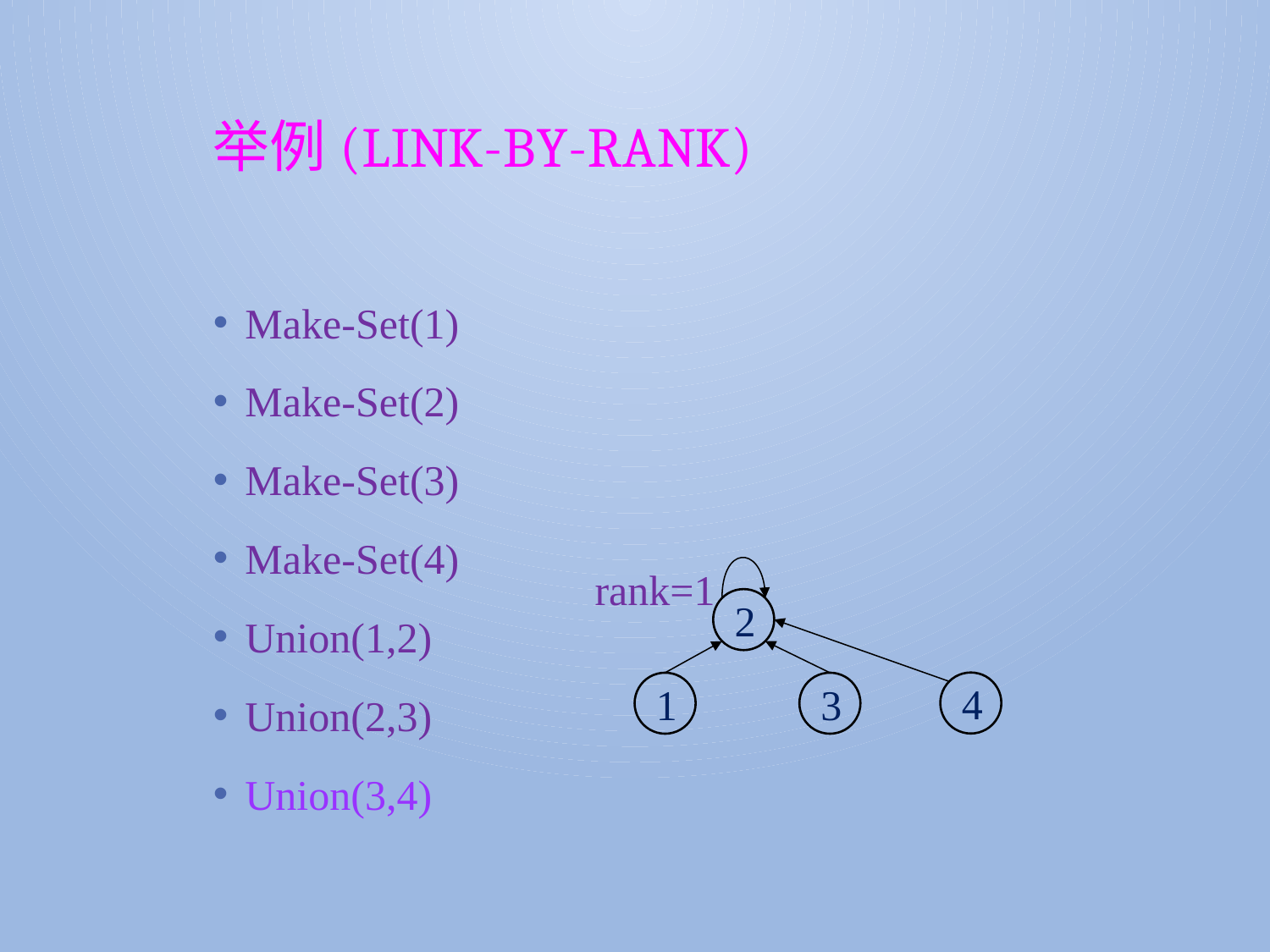

# 举例(Link-by-rank)
Make-Set(1)
Make-Set(2)
Make-Set(3)
Make-Set(4)
Union(1,2)
Union(2,3)
Union(3,4)
rank=1
2
4
1
3